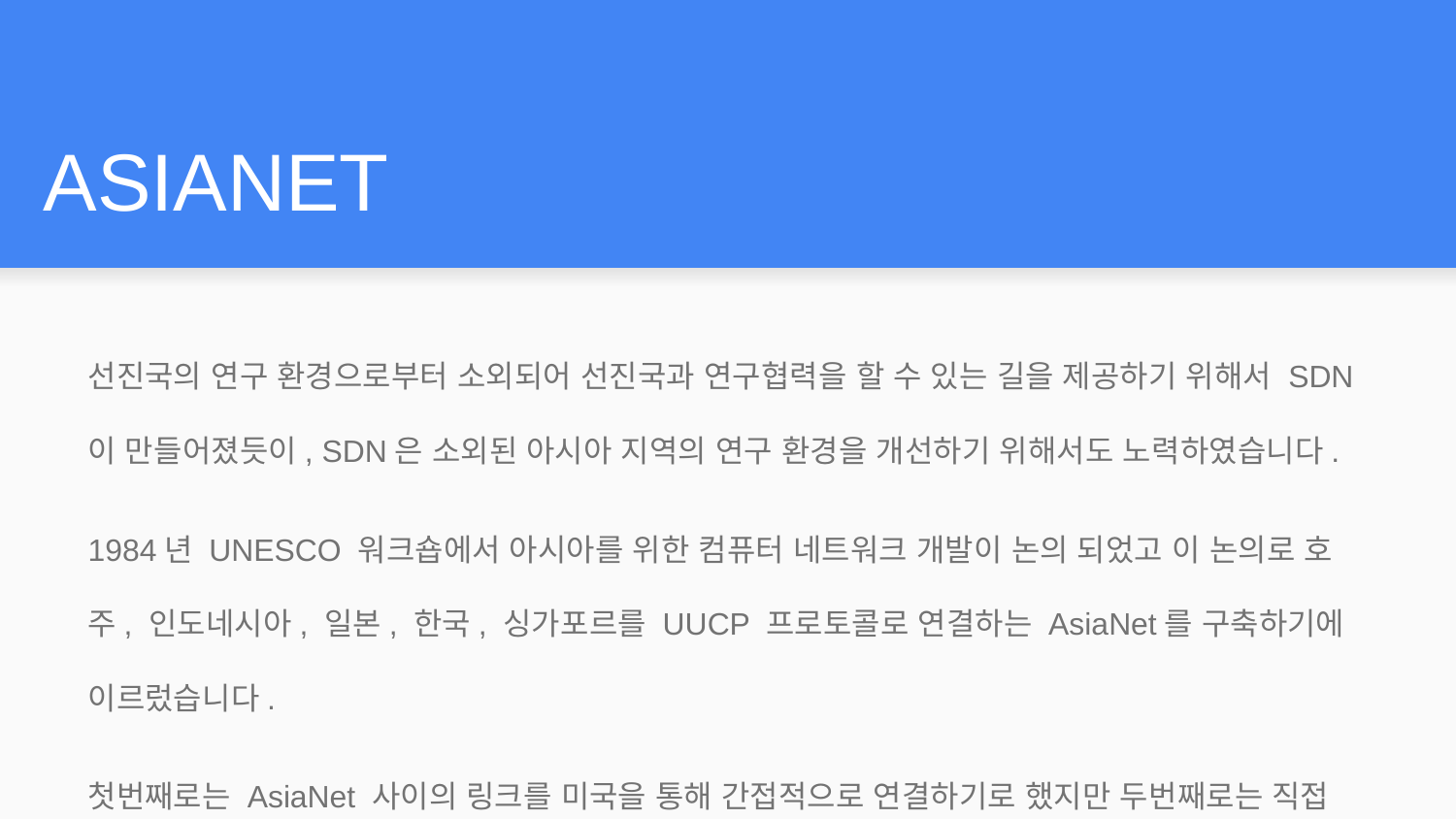

# ASIANET
선진국의 연구 환경으로부터 소외되어 선진국과 연구협력을 할 수 있는 길을 제공하기 위해서 SDN이 만들어졌듯이, SDN은 소외된 아시아 지역의 연구 환경을 개선하기 위해서도 노력하였습니다.
1984년 UNESCO 워크숍에서 아시아를 위한 컴퓨터 네트워크 개발이 논의 되었고 이 논의로 호주, 인도네시아, 일본, 한국, 싱가포르를 UUCP 프로토콜로 연결하는 AsiaNet를 구축하기에 이르렀습니다.
첫번째로는 AsiaNet 사이의 링크를 미국을 통해 간접적으로 연결하기로 했지만 두번째로는 직접 연결하는 것으로 바뀌었습니다